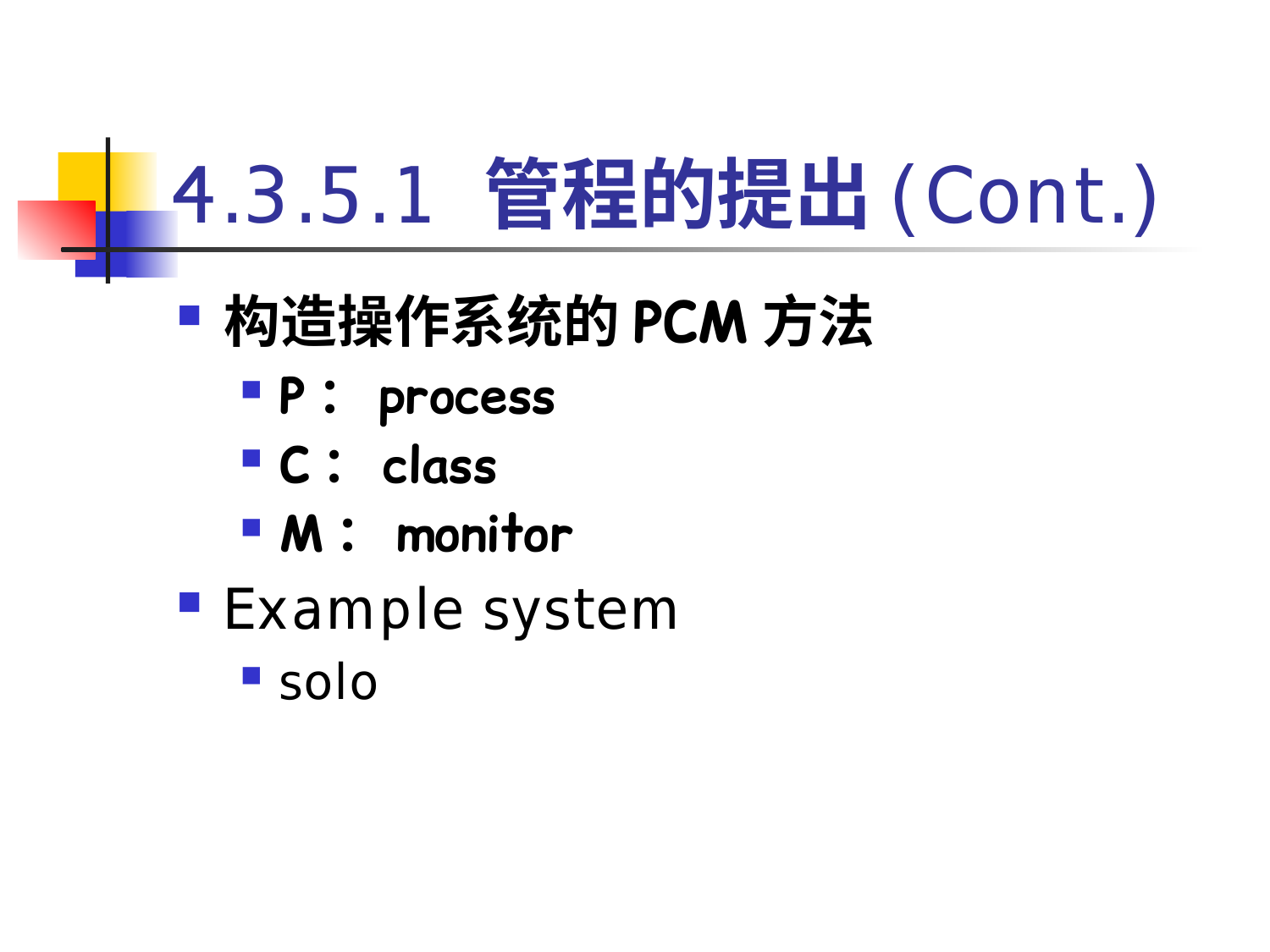

# 4.3.5.1 管程的提出(Cont.)
构造操作系统的PCM方法
P：process
C：class
M：monitor
Example system
solo